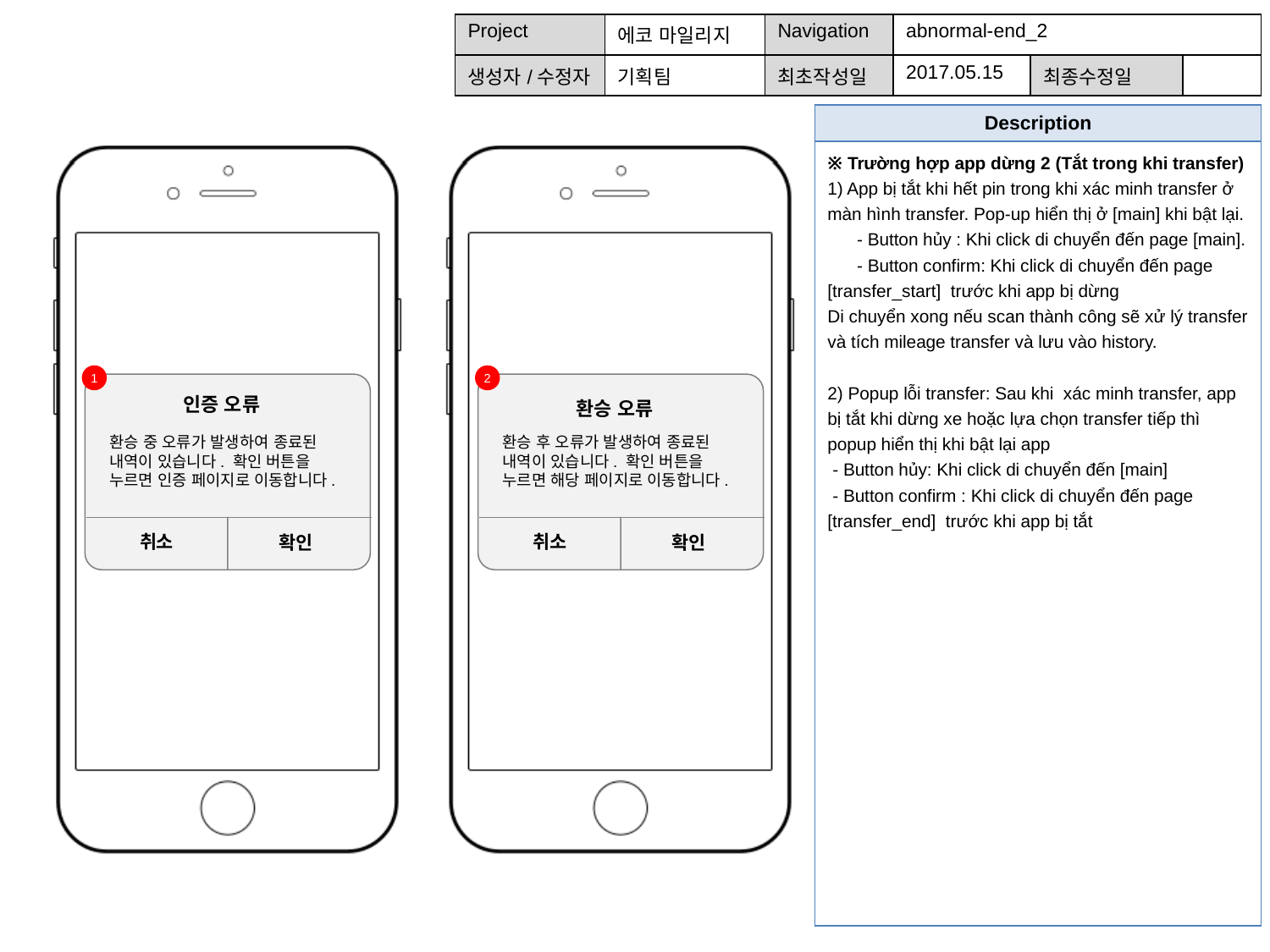

| Project | 에코 마일리지 | Navigation | abnormal-end\_2 |  |  |
| --- | --- | --- | --- | --- | --- |
| 생성자/수정자 | 기획팀 | 최초작성일 | 2017.05.15 | 최종수정일 |  |
| Description |
| --- |
| ※ Trường hợp app dừng 2 (Tắt trong khi transfer) 1) App bị tắt khi hết pin trong khi xác minh transfer ở màn hình transfer. Pop-up hiển thị ở [main] khi bật lại. - Button hủy : Khi click di chuyển đến page [main]. - Button confirm: Khi click di chuyển đến page [transfer\_start] trước khi app bị dừng Di chuyển xong nếu scan thành công sẽ xử lý transfer và tích mileage transfer và lưu vào history. 2) Popup lỗi transfer: Sau khi xác minh transfer, app bị tắt khi dừng xe hoặc lựa chọn transfer tiếp thì popup hiển thị khi bật lại app - Button hủy: Khi click di chuyển đến [main] - Button confirm : Khi click di chuyển đến page [transfer\_end] trước khi app bị tắt |
2
1

인증 오류
환승 오류
환승 후 오류가 발생하여 종료된 내역이 있습니다. 확인 버튼을 누르면 해당 페이지로 이동합니다.
환승 중 오류가 발생하여 종료된 내역이 있습니다. 확인 버튼을 누르면 인증 페이지로 이동합니다.
성공확률 50%
성공확률 50%
취소
취소
확인
확인